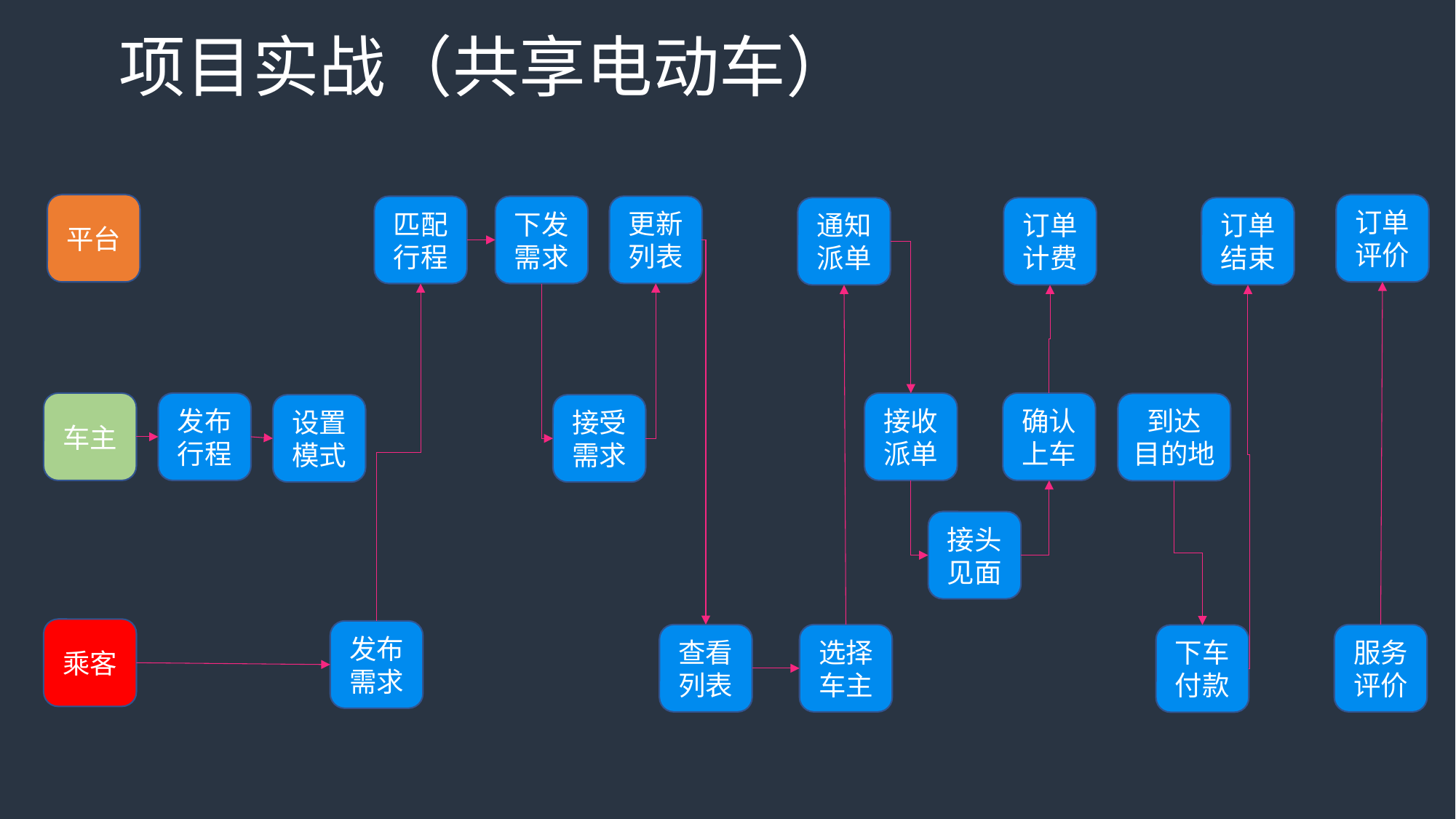

# 项目实战（共享电动车）
平台
订单评价
更新列表
匹配行程
下发需求
通知派单
订单计费
订单结束
车主
发布行程
接收派单
确认上车
到达
目的地
设置模式
接受需求
接头见面
乘客
发布需求
查看列表
选择车主
服务评价
下车付款